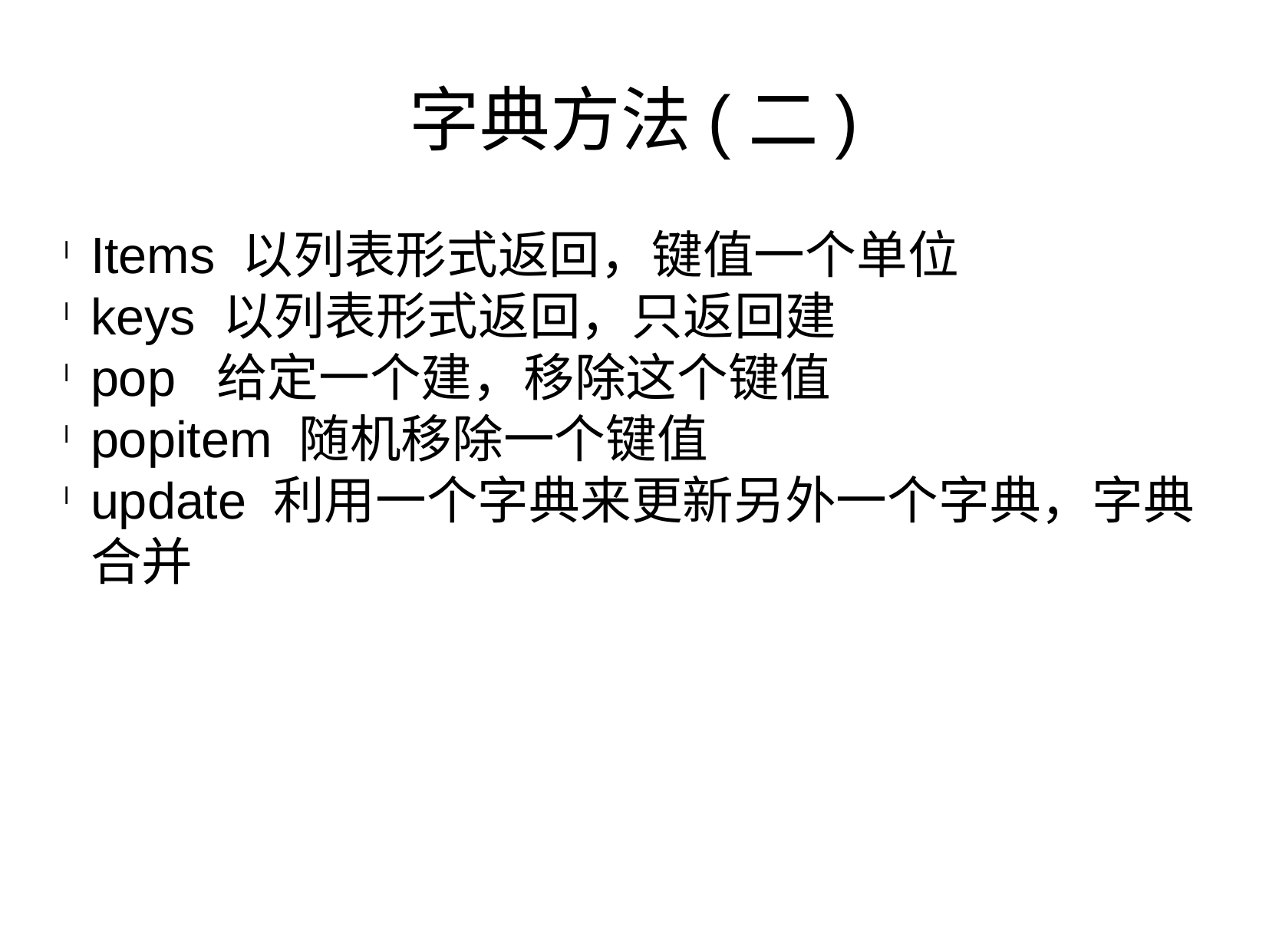

字典方法(二)
Items 以列表形式返回，键值一个单位
keys 以列表形式返回，只返回建
pop  给定一个建，移除这个键值
popitem 随机移除一个键值
update 利用一个字典来更新另外一个字典，字典合并